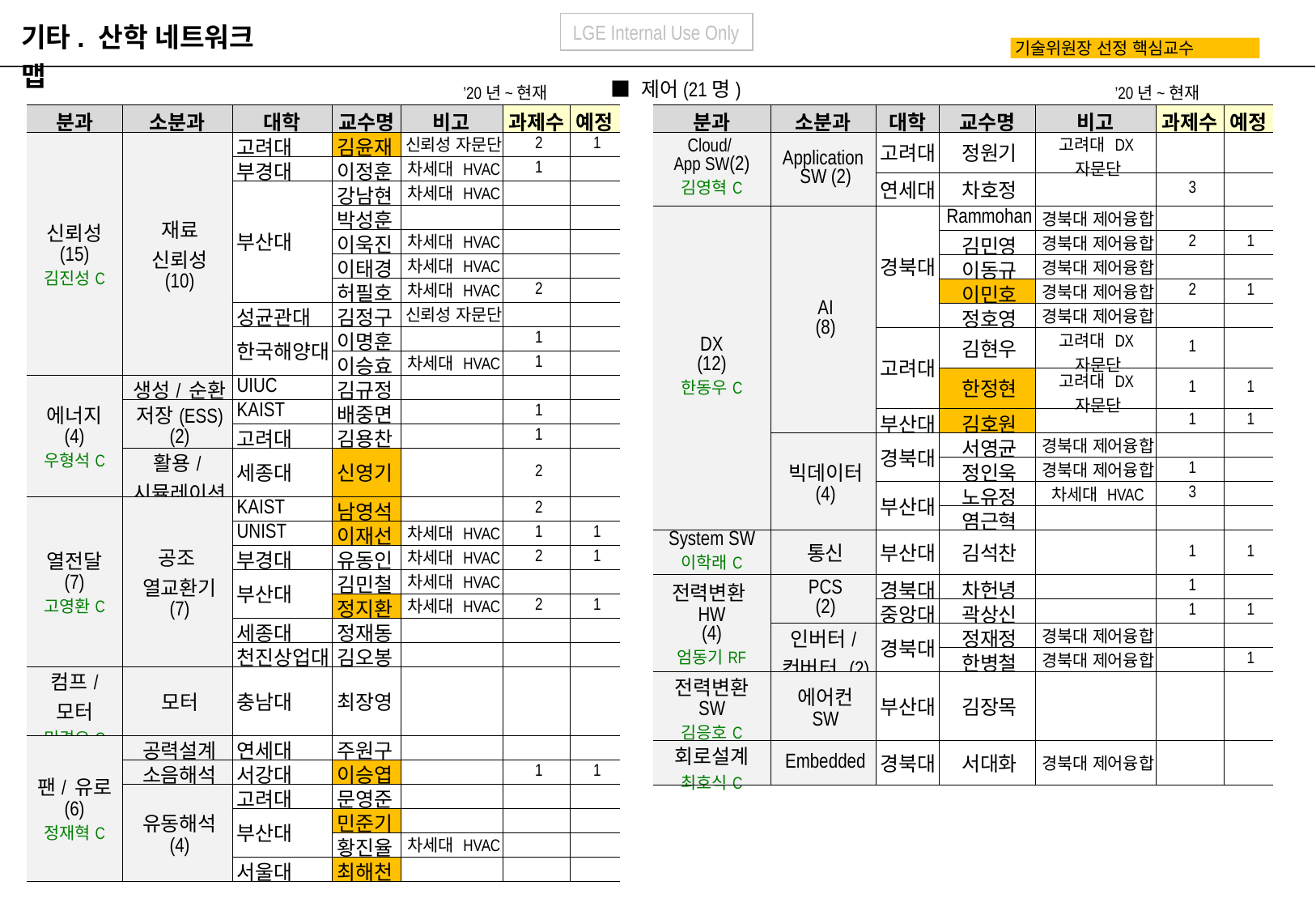

기타. 산학 네트워크 맵
기술위원장 선정 핵심교수
■ 제어(21명)
’20년~현재
’20년~현재
| 분과 | 소분과 | 대학 | 교수명 | 비고 | 과제수 | 예정 |
| --- | --- | --- | --- | --- | --- | --- |
| 신뢰성 (15) 김진성C | 재료 신뢰성 (10) | 고려대 | 김윤재 | 신뢰성 자문단 | 2 | 1 |
|  |  | 부경대 | 이정훈 | 차세대 HVAC | 1 |  |
|  |  | 부산대 | 강남현 | 차세대 HVAC |  |  |
|  |  |  | 박성훈 |  |  |  |
|  |  |  | 이욱진 | 차세대 HVAC |  |  |
|  |  |  | 이태경 | 차세대 HVAC |  |  |
|  |  |  | 허필호 | 차세대 HVAC | 2 |  |
|  |  | 성균관대 | 김정구 | 신뢰성 자문단 |  |  |
|  |  | 한국해양대 | 이명훈 |  | 1 |  |
|  |  |  | 이승효 | 차세대 HVAC | 1 |  |
| 에너지 (4) 우형석C | 생성/ 순환 | UIUC | 김규정 |  |  |  |
|  | 저장(ESS) (2) | KAIST | 배중면 |  | 1 |  |
|  |  | 고려대 | 김용찬 |  | 1 |  |
|  | 활용/ 시뮬레이션 | 세종대 | 신영기 |  | 2 |  |
| 열전달 (7) 고영환C | 공조 열교환기 (7) | KAIST | 남영석 |  | 2 |  |
|  |  | UNIST | 이재선 | 차세대 HVAC | 1 | 1 |
|  |  | 부경대 | 유동인 | 차세대 HVAC | 2 | 1 |
|  |  | 부산대 | 김민철 | 차세대 HVAC |  |  |
|  |  |  | 정지환 | 차세대 HVAC | 2 | 1 |
|  |  | 세종대 | 정재동 |  |  |  |
|  |  | 천진상업대 | 김오봉 |  |  |  |
| 컴프/ 모터 민경오C | 모터 | 충남대 | 최장영 |  |  |  |
| 팬/ 유로 (6) 정재혁C | 공력설계 | 연세대 | 주원구 |  |  |  |
|  | 소음해석 | 서강대 | 이승엽 |  | 1 | 1 |
|  | 유동해석 (4) | 고려대 | 문영준 |  |  |  |
|  |  | 부산대 | 민준기 |  |  |  |
|  |  |  | 황진율 | 차세대 HVAC |  |  |
|  |  | 서울대 | 최해천 |  |  |  |
| 분과 | 소분과 | 대학 | 교수명 | 비고 | 과제수 | 예정 |
| --- | --- | --- | --- | --- | --- | --- |
| Cloud/ App SW(2) 김영혁C | Application SW (2) | 고려대 | 정원기 | 고려대 DX자문단 |  |  |
|  |  | 연세대 | 차호정 |  | 3 |  |
| DX (12) 한동우C | AI (8) | 경북대 | Rammohan | 경북대 제어융합 |  |  |
|  |  |  | 김민영 | 경북대 제어융합 | 2 | 1 |
|  |  |  | 이동규 | 경북대 제어융합 |  |  |
|  |  |  | 이민호 | 경북대 제어융합 | 2 | 1 |
|  |  |  | 정호영 | 경북대 제어융합 |  |  |
|  |  | 고려대 | 김현우 | 고려대 DX자문단 | 1 |  |
|  |  |  | 한정현 | 고려대 DX자문단 | 1 | 1 |
|  |  | 부산대 | 김호원 |  | 1 | 1 |
|  | 빅데이터 (4) | 경북대 | 서영균 | 경북대 제어융합 |  |  |
|  |  |  | 정인욱 | 경북대 제어융합 | 1 |  |
|  |  | 부산대 | 노유정 | 차세대 HVAC | 3 |  |
|  |  |  | 염근혁 |  |  |  |
| System SW 이학래C | 통신 | 부산대 | 김석찬 |  | 1 | 1 |
| 전력변환 HW (4) 엄동기RF | PCS (2) | 경북대 | 차헌녕 |  | 1 |  |
|  |  | 중앙대 | 곽상신 |  | 1 | 1 |
|  | 인버터/ 컨버터 (2) | 경북대 | 정재정 | 경북대 제어융합 |  |  |
|  |  |  | 한병철 | 경북대 제어융합 |  | 1 |
| 전력변환 SW 김응호C | 에어컨 SW | 부산대 | 김장목 |  |  |  |
| 회로설계 최호식C | Embedded | 경북대 | 서대화 | 경북대 제어융합 |  |  |